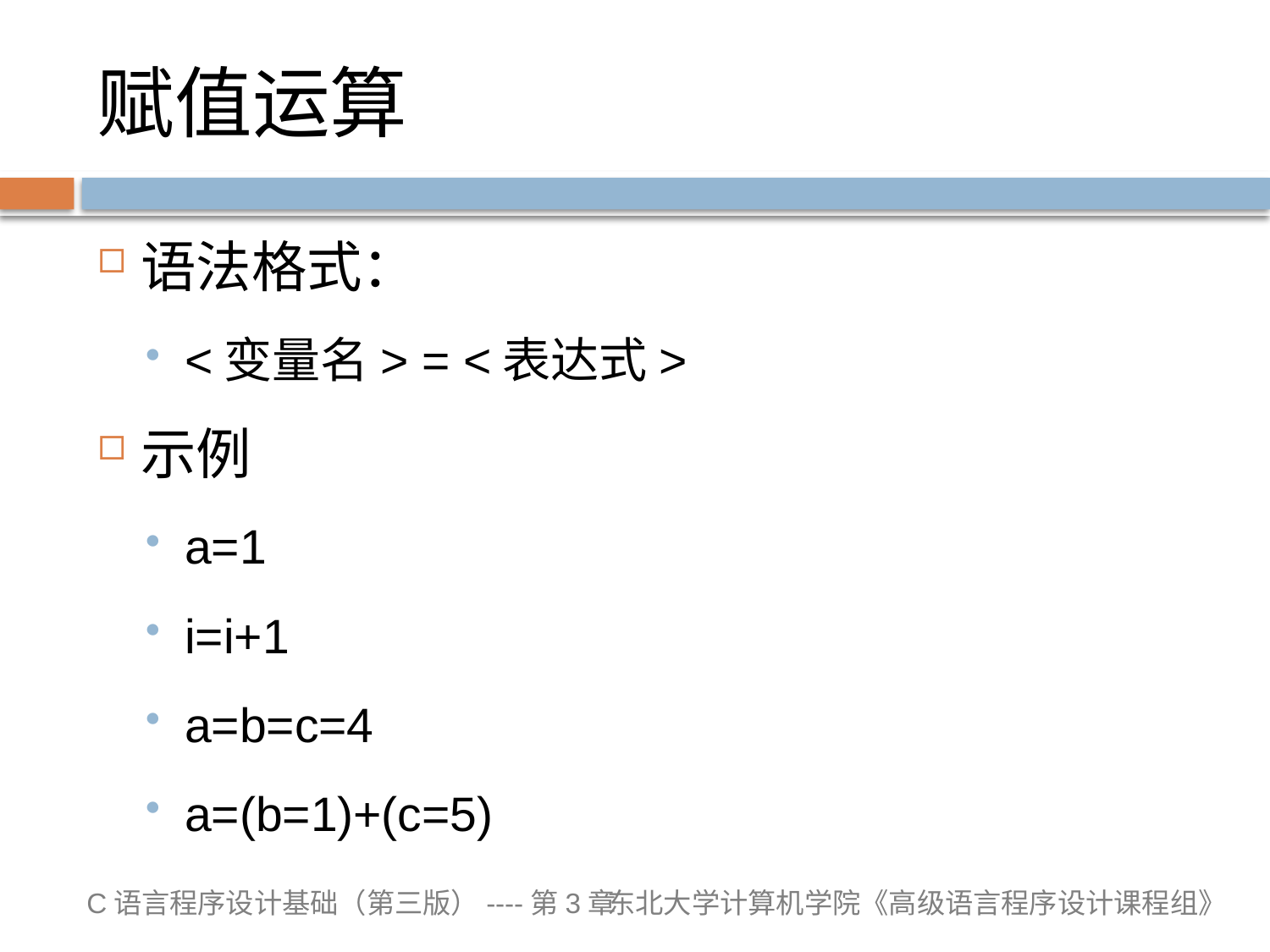

# 赋值运算
语法格式：
<变量名> = <表达式>
示例
a=1
i=i+1
a=b=c=4
a=(b=1)+(c=5)